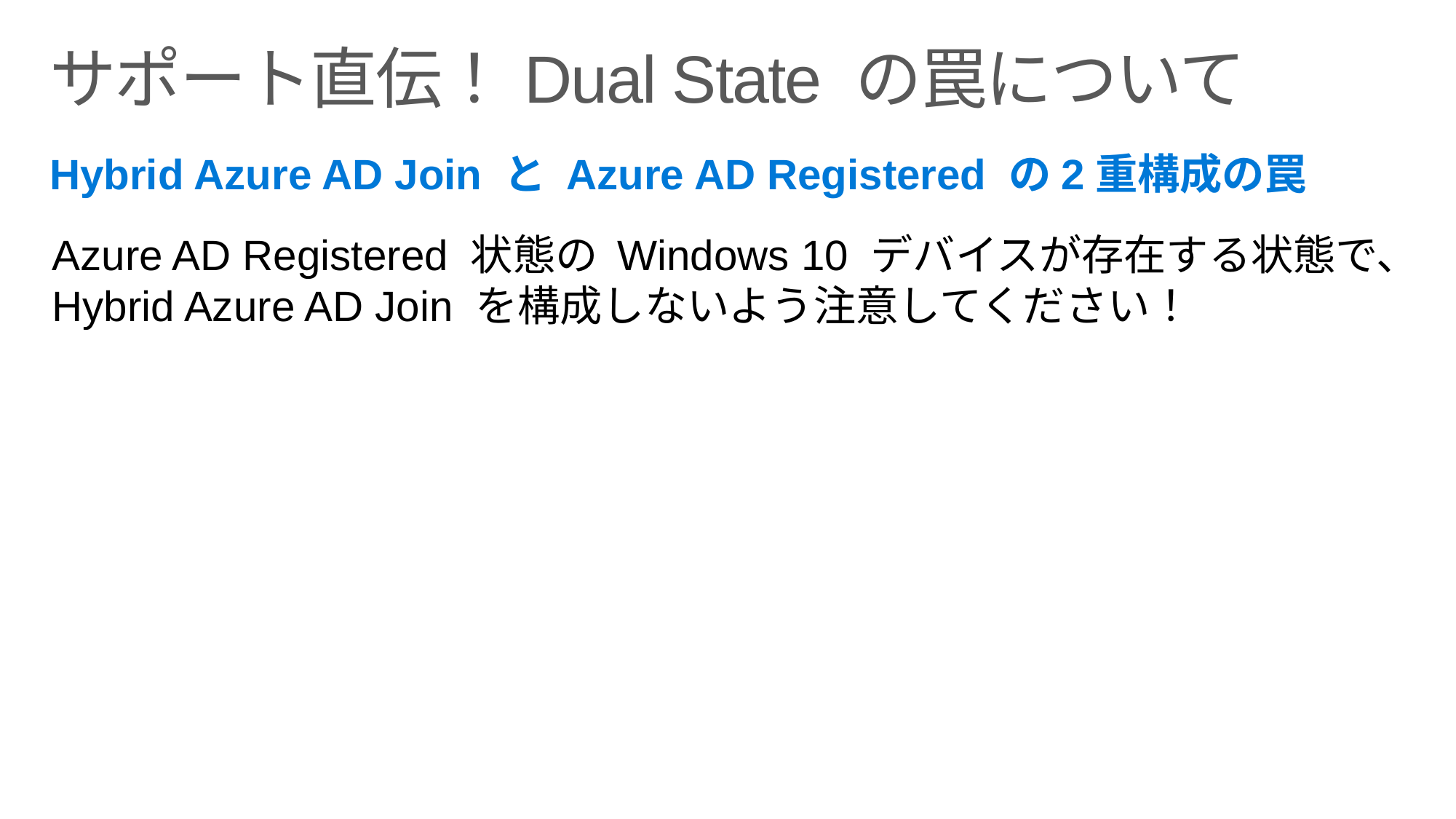

# サポート直伝！Dual State の罠について
Hybrid Azure AD Join と Azure AD Registered の2重構成の罠
Azure AD Registered 状態の Windows 10 デバイスが存在する状態で、Hybrid Azure AD Join を構成しないよう注意してください！